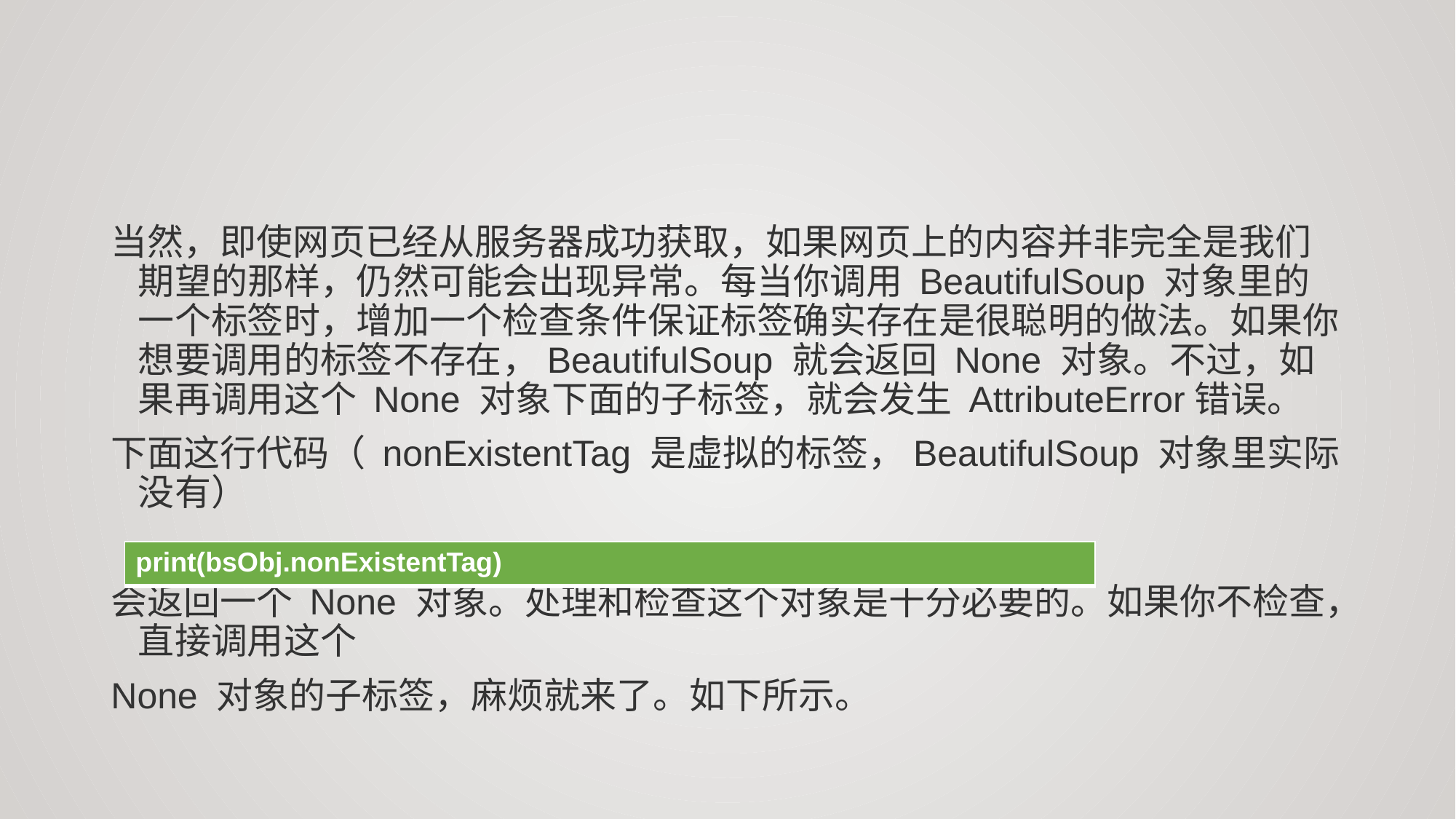

#
当然，即使网页已经从服务器成功获取，如果网页上的内容并非完全是我们期望的那样，仍然可能会出现异常。每当你调用 BeautifulSoup 对象里的一个标签时，增加一个检查条件保证标签确实存在是很聪明的做法。如果你想要调用的标签不存在，BeautifulSoup 就会返回 None 对象。不过，如果再调用这个 None 对象下面的子标签，就会发生 AttributeError错误。
下面这行代码（ nonExistentTag 是虚拟的标签，BeautifulSoup 对象里实际没有）

会返回一个 None 对象。处理和检查这个对象是十分必要的。如果你不检查，直接调用这个
None 对象的子标签，麻烦就来了。如下所示。

| print(bsObj.nonExistentTag) |
| --- |